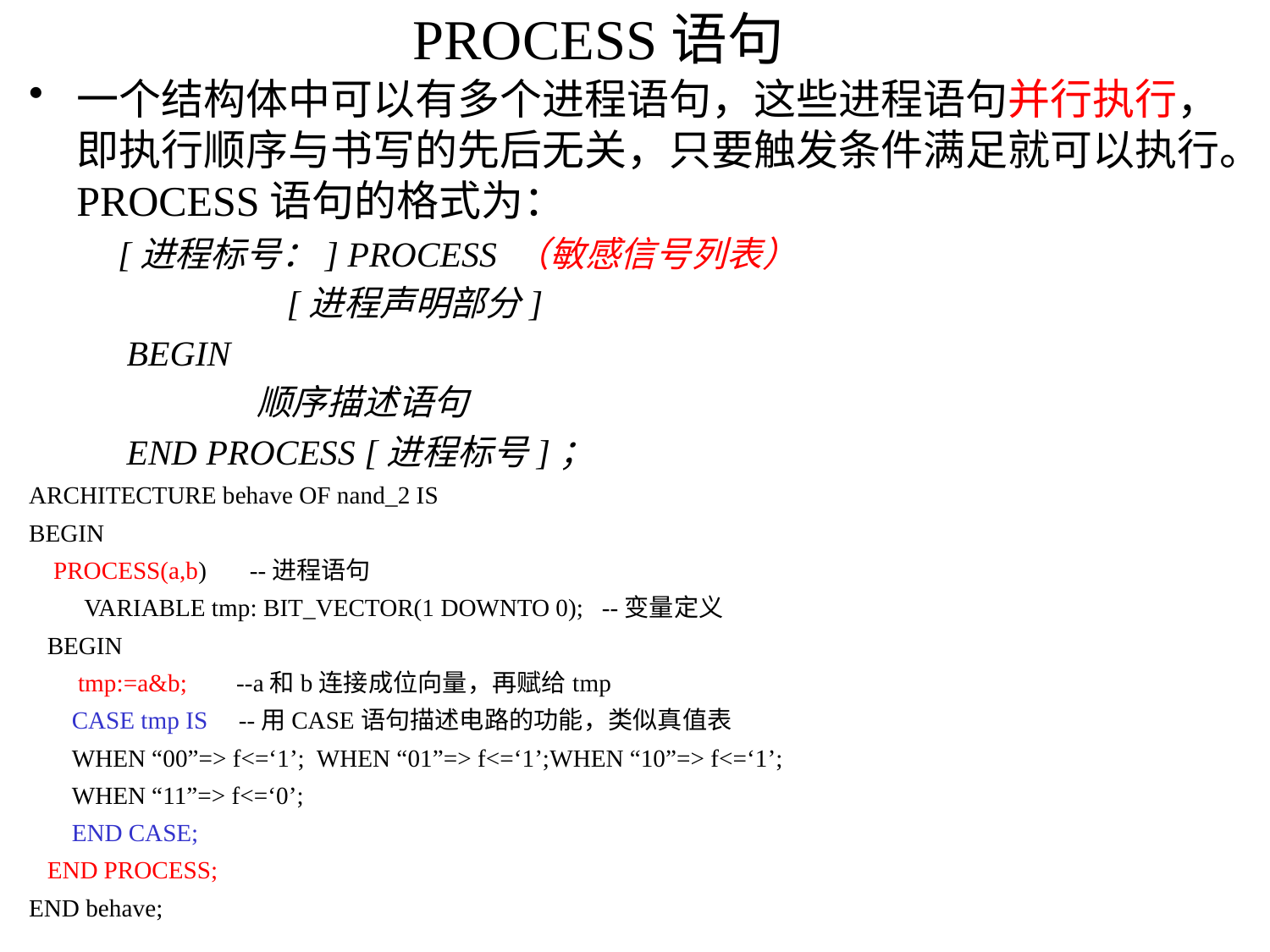

# PROCESS语句
一个结构体中可以有多个进程语句，这些进程语句并行执行，即执行顺序与书写的先后无关，只要触发条件满足就可以执行。PROCESS语句的格式为：
          [进程标号：] PROCESS （敏感信号列表）
                             [进程声明部分]
           BEGIN
                            顺序描述语句
           END PROCESS [进程标号]；
ARCHITECTURE behave OF nand_2 IS
BEGIN
    PROCESS(a,b)       --进程语句
         VARIABLE tmp: BIT_VECTOR(1 DOWNTO 0);   --变量定义
   BEGIN
        tmp:=a&b;        --a和b连接成位向量，再赋给tmp
       CASE tmp IS     --用CASE语句描述电路的功能，类似真值表
       WHEN “00”=> f<=‘1’;  WHEN “01”=> f<=‘1’;WHEN “10”=> f<=‘1’;
       WHEN “11”=> f<=‘0’;
       END CASE;
   END PROCESS;
END behave;